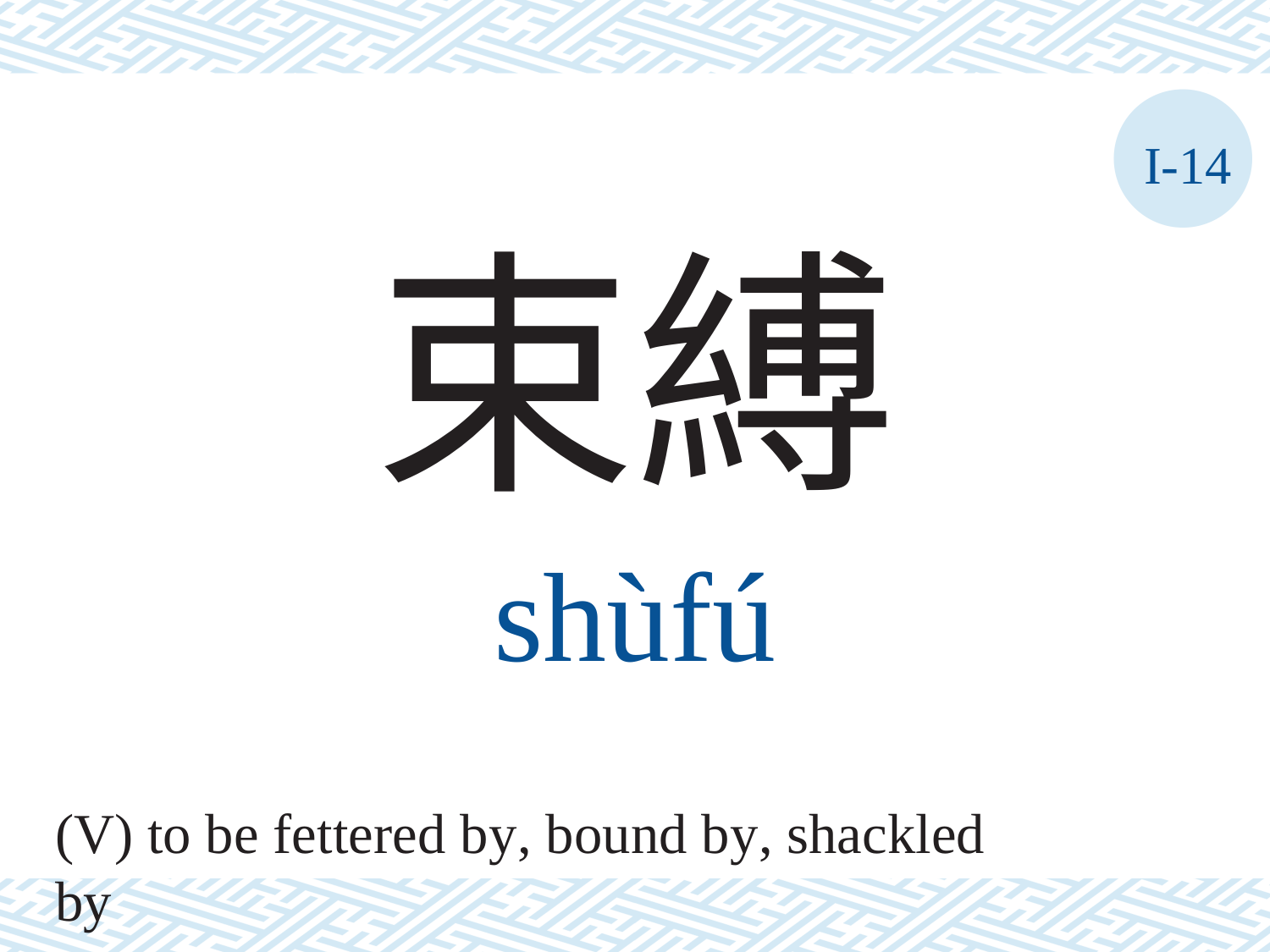

I-14
束縛
shùfú
(V) to be fettered by, bound by, shackled by